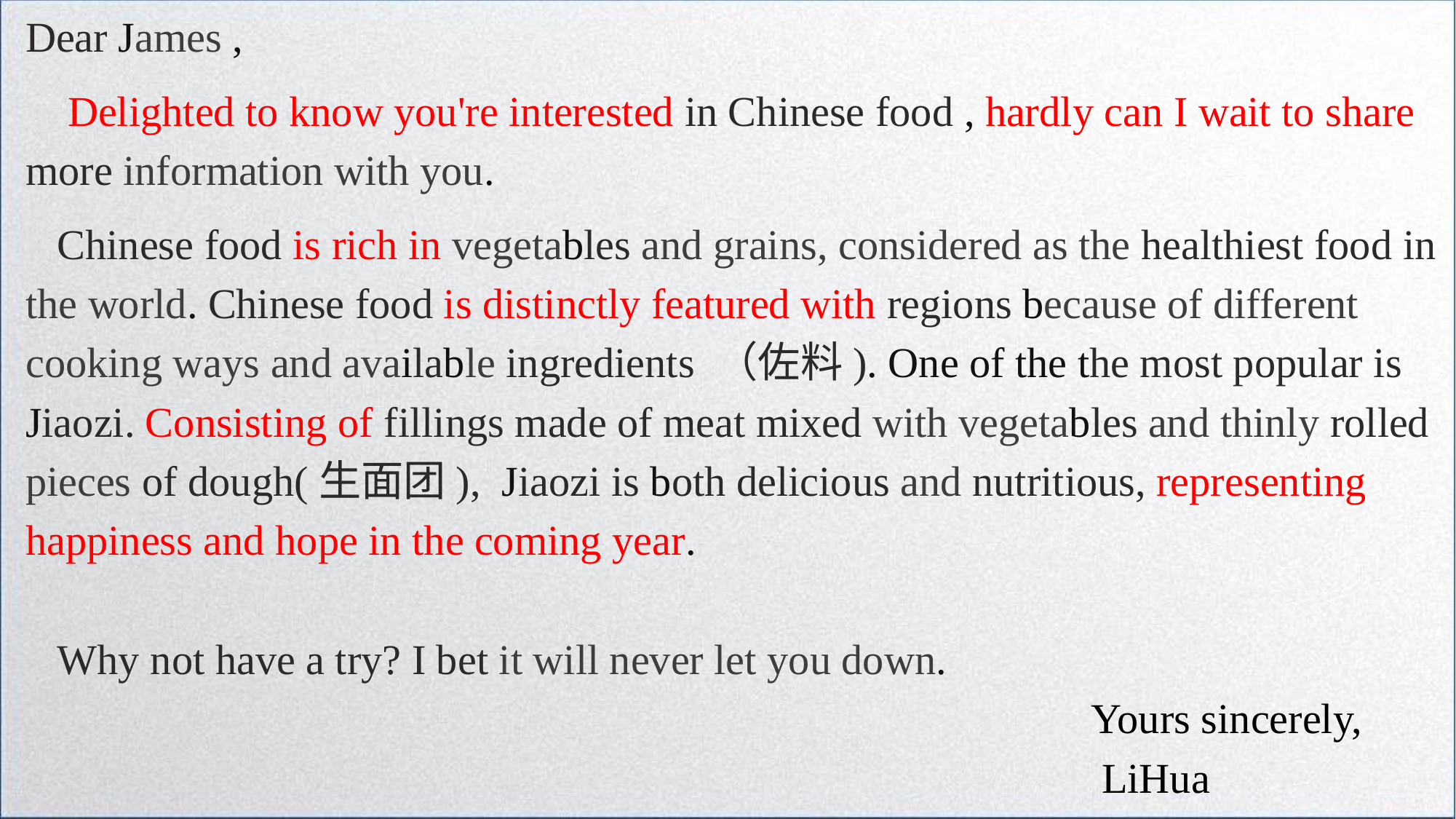

Dear James ,
    Delighted to know you're interested in Chinese food , hardly can I wait to share more information with you.
   Chinese food is rich in vegetables and grains, considered as the healthiest food in the world. Chinese food is distinctly featured with regions because of different cooking ways and available ingredients （佐料). One of the the most popular is Jiaozi. Consisting of fillings made of meat mixed with vegetables and thinly rolled pieces of dough(生面团),  Jiaozi is both delicious and nutritious, representing happiness and hope in the coming year.
   Why not have a try? I bet it will never let you down.
                                                                                                     Yours sincerely,
                                                                                                      LiHua
                                                                                                         97words